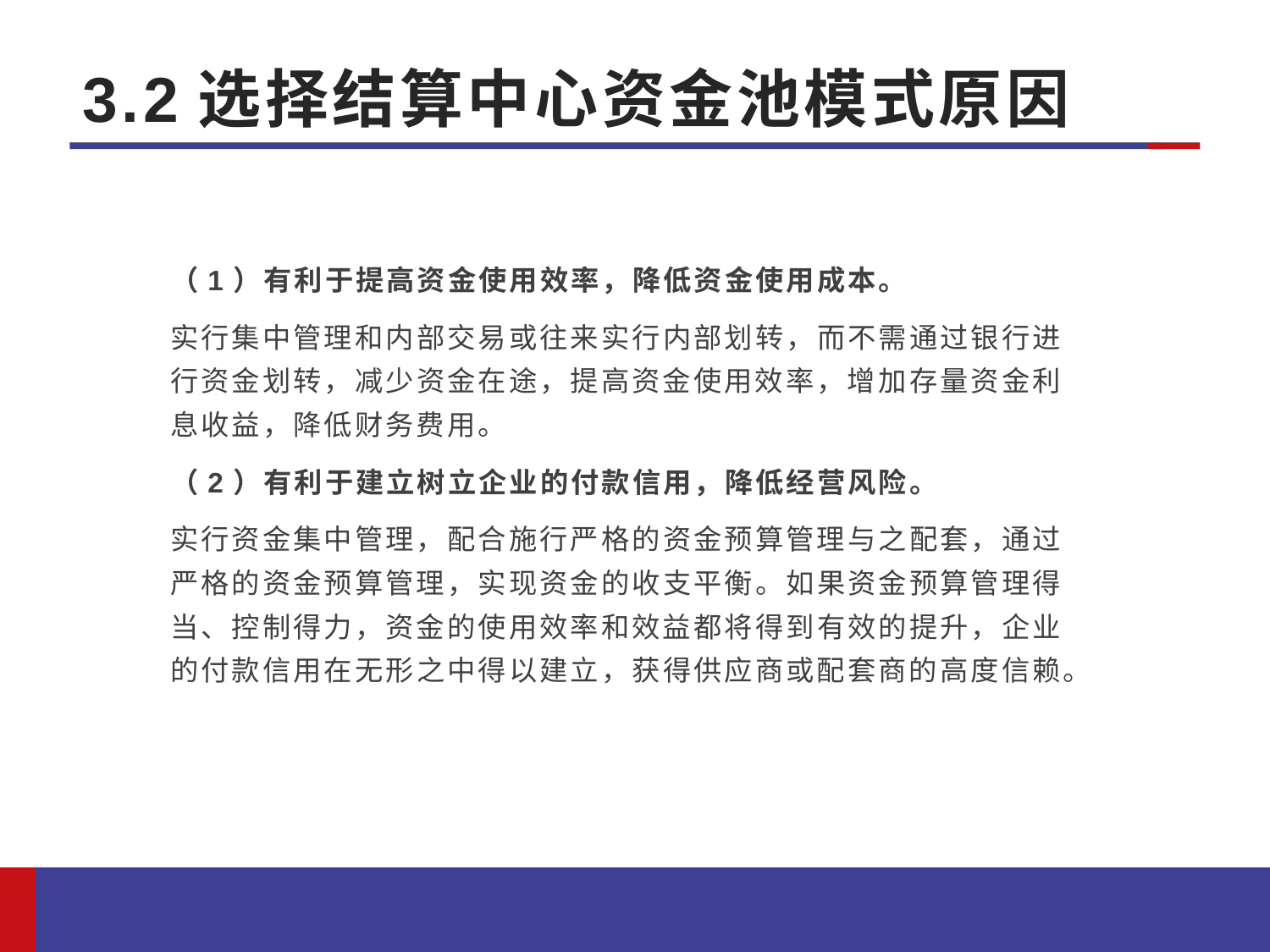

# 3.2选择结算中心资金池模式原因
（1）有利于提高资金使用效率，降低资金使用成本。
实行集中管理和内部交易或往来实行内部划转，而不需通过银行进行资金划转，减少资金在途，提高资金使用效率，增加存量资金利息收益，降低财务费用。
（2）有利于建立树立企业的付款信用，降低经营风险。
实行资金集中管理，配合施行严格的资金预算管理与之配套，通过严格的资金预算管理，实现资金的收支平衡。如果资金预算管理得当、控制得力，资金的使用效率和效益都将得到有效的提升，企业的付款信用在无形之中得以建立，获得供应商或配套商的高度信赖。